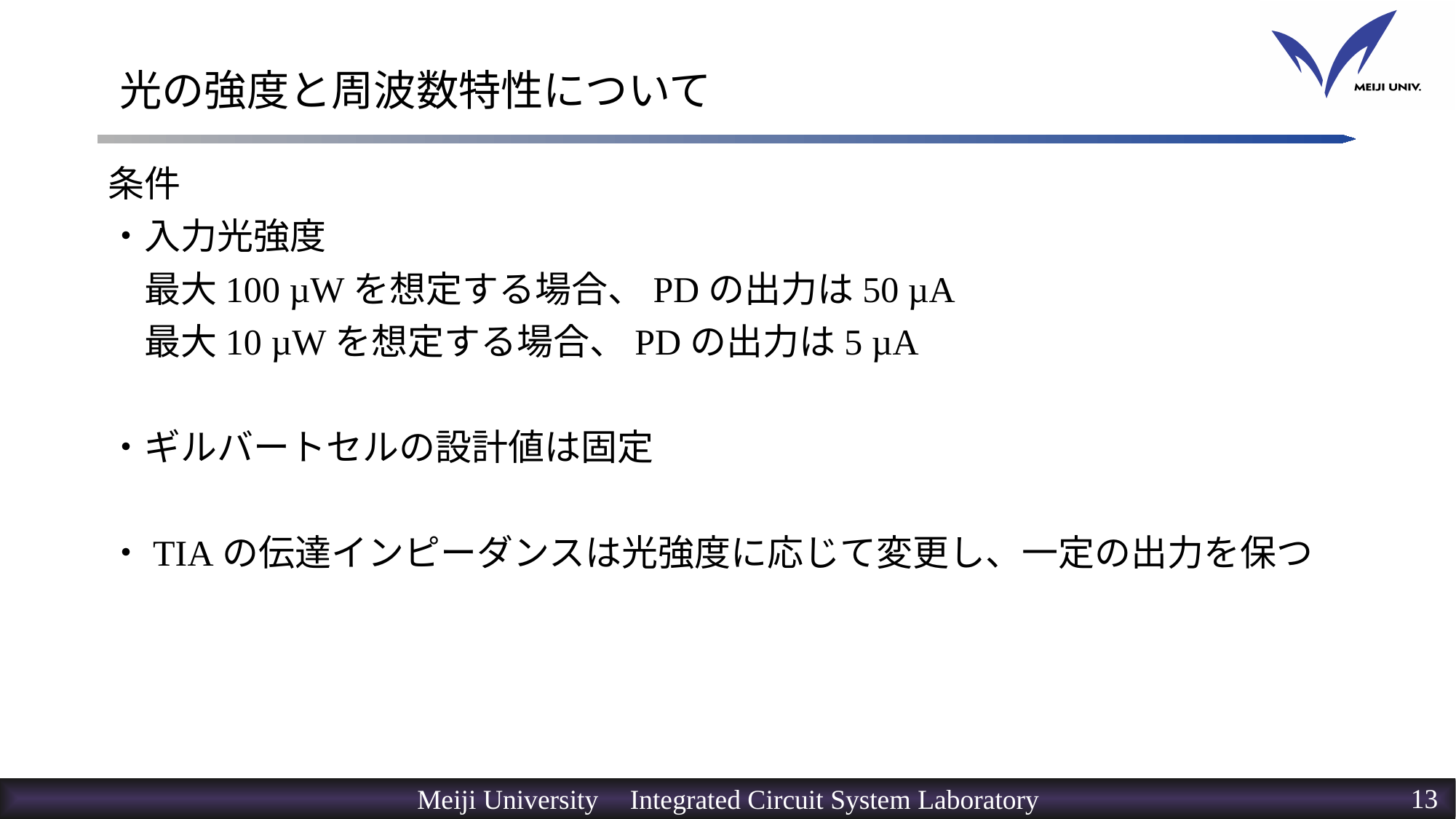

# 光の強度と周波数特性について
条件
・入力光強度
　最大100 µWを想定する場合、PDの出力は50 µA
　最大10 µWを想定する場合、PDの出力は5 µA

・ギルバートセルの設計値は固定

・TIAの伝達インピーダンスは光強度に応じて変更し、一定の出力を保つ